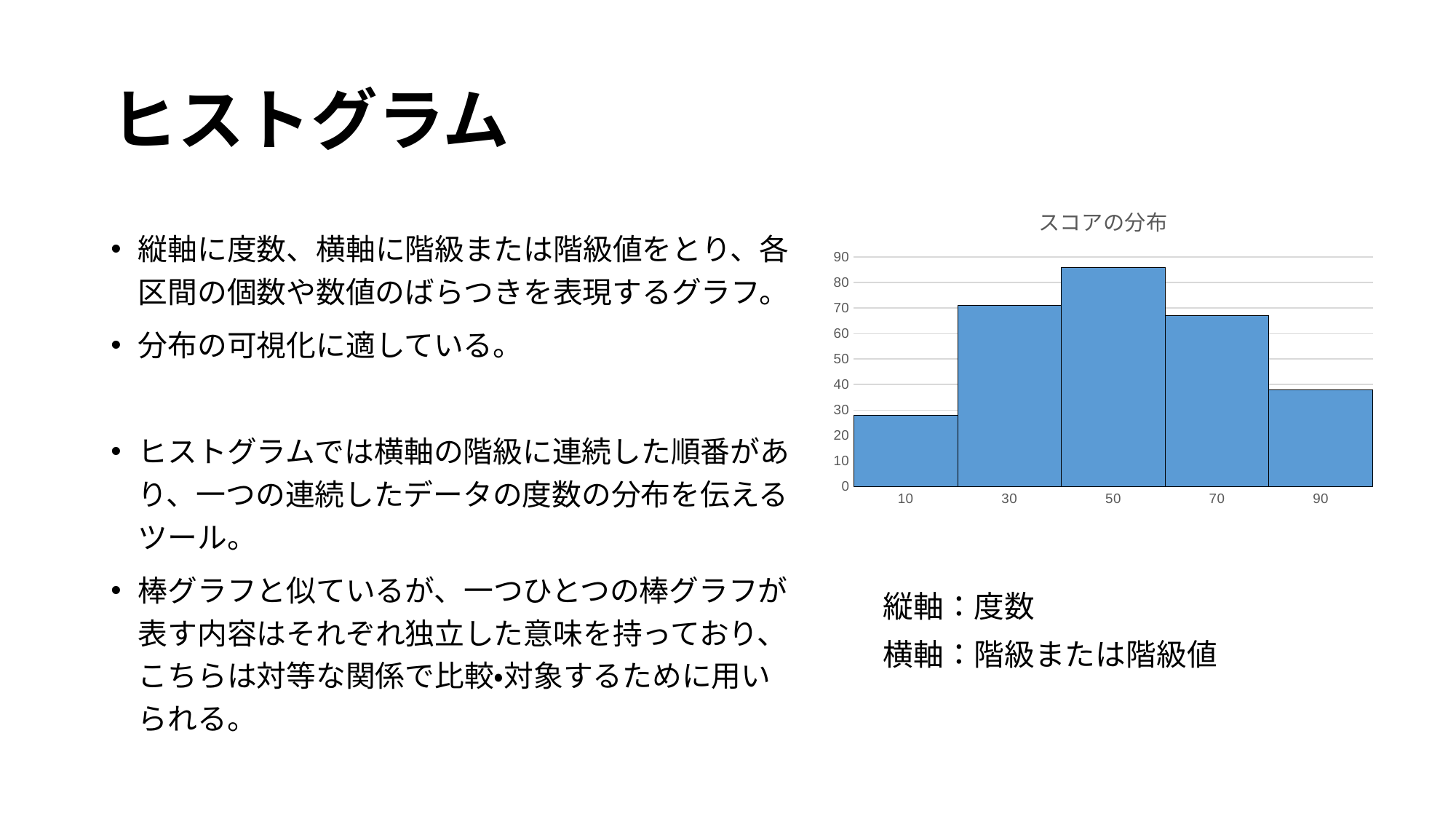

# ヒストグラム

### Chart: スコアの分布

| Category |  |
|---|---|
| 10 | 28.0 |
| 30 | 71.0 |
| 50 | 86.0 |
| 70 | 67.0 |
| 90 | 38.0 |
縦軸に度数、横軸に階級または階級値をとり、各区間の個数や数値のばらつきを表現するグラフ。
分布の可視化に適している。

ヒストグラムでは横軸の階級に連続した順番があり、一つの連続したデータの度数の分布を伝えるツール。
棒グラフと似ているが、一つひとつの棒グラフが表す内容はそれぞれ独立した意味を持っており、こちらは対等な関係で比較・対象するために用いられる。
縦軸：度数
横軸：階級または階級値